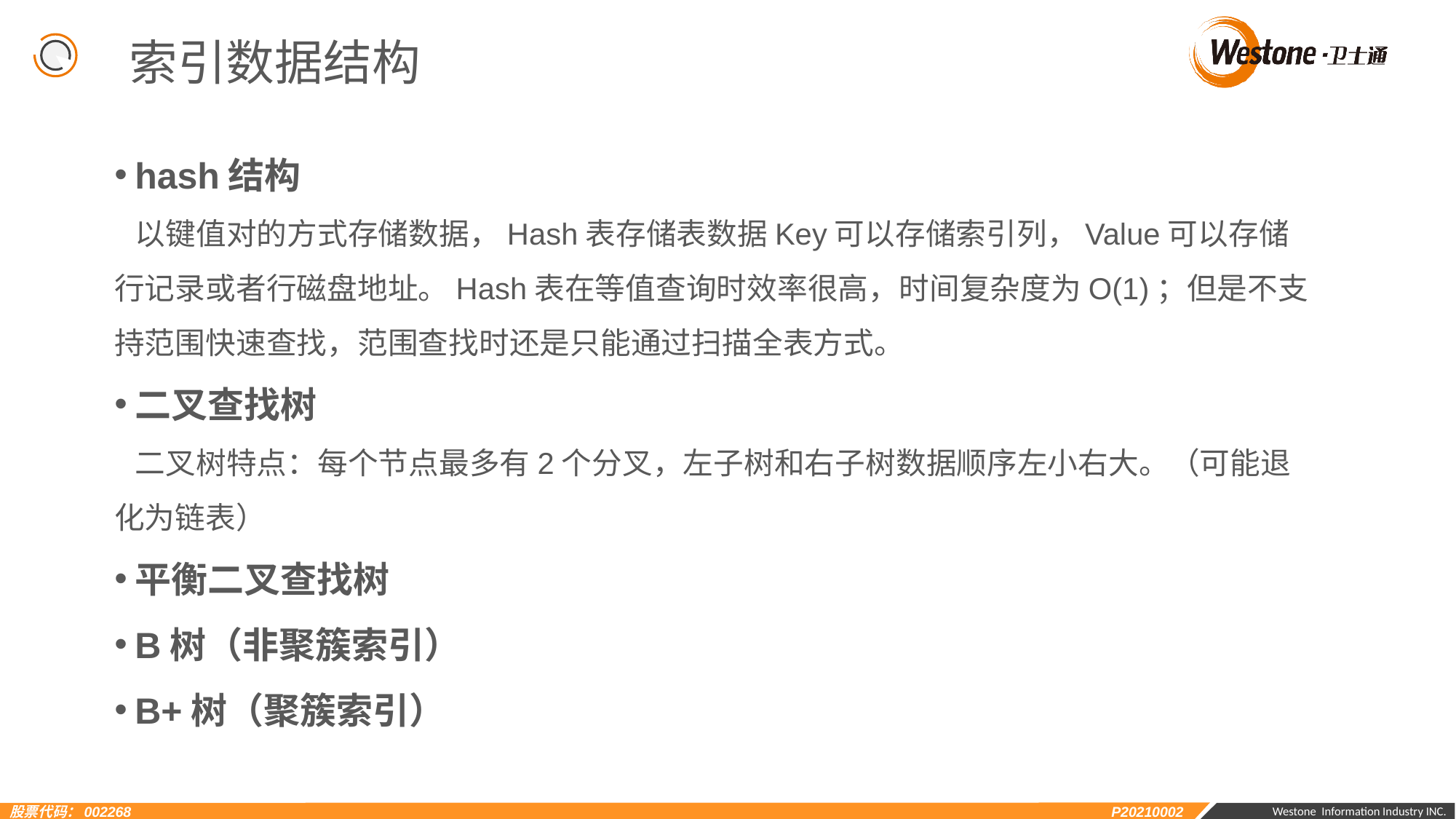

索引数据结构
hash结构
  以键值对的方式存储数据，Hash表存储表数据Key可以存储索引列，Value可以存储行记录或者行磁盘地址。Hash表在等值查询时效率很高，时间复杂度为O(1)；但是不支持范围快速查找，范围查找时还是只能通过扫描全表方式。
二叉查找树
  二叉树特点：每个节点最多有2个分叉，左子树和右子树数据顺序左小右大。（可能退化为链表）
平衡二叉查找树
B树（非聚簇索引）
B+树（聚簇索引）